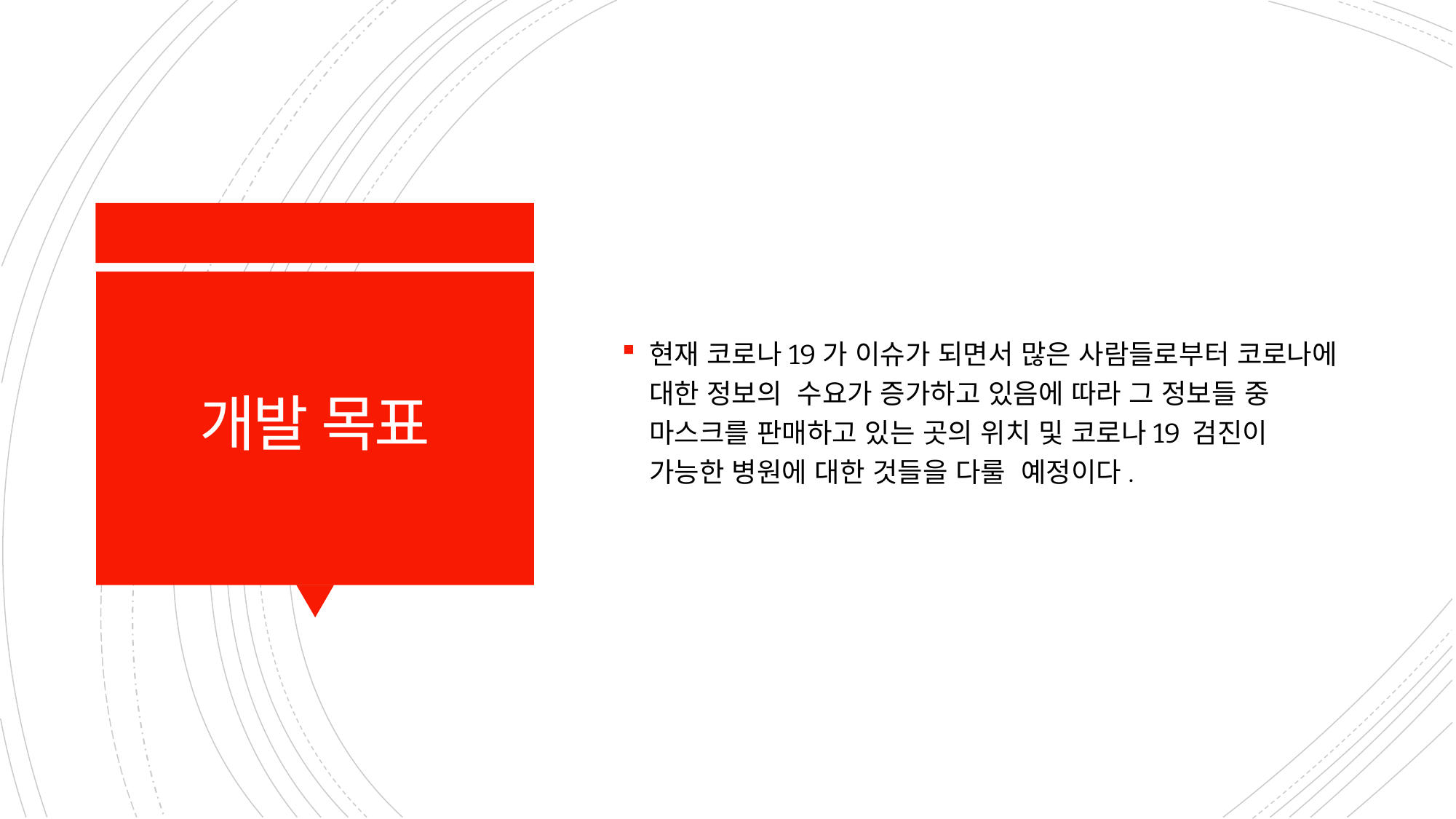

현재 코로나19가 이슈가 되면서 많은 사람들로부터 코로나에 대한 정보의  수요가 증가하고 있음에 따라 그 정보들 중 마스크를 판매하고 있는 곳의 위치 및 코로나19 검진이 가능한 병원에 대한 것들을 다룰  예정이다.
# 개발 목표